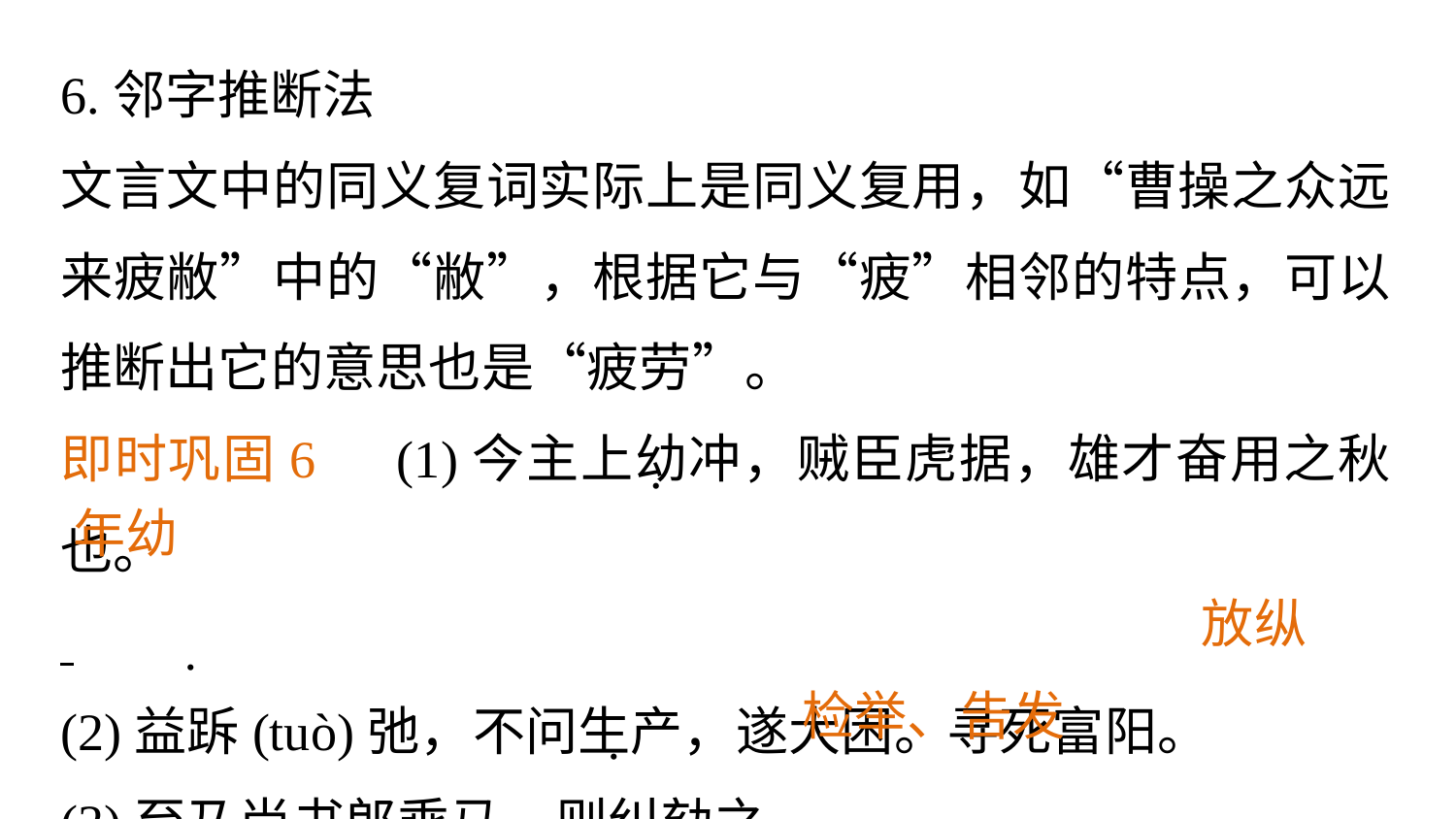

6.邻字推断法
文言文中的同义复词实际上是同义复用，如“曹操之众远来疲敝”中的“敝”，根据它与“疲”相邻的特点，可以推断出它的意思也是“疲劳”。
即时巩固6　(1)今主上幼冲，贼臣虎据，雄才奋用之秋也。

(2)益跅(tuò)弛，不问生产，遂大困。寻死富阳。
(3)至乃尚书郎乘马，则纠劾之。
.
年幼
放纵
.
检举、告发
.